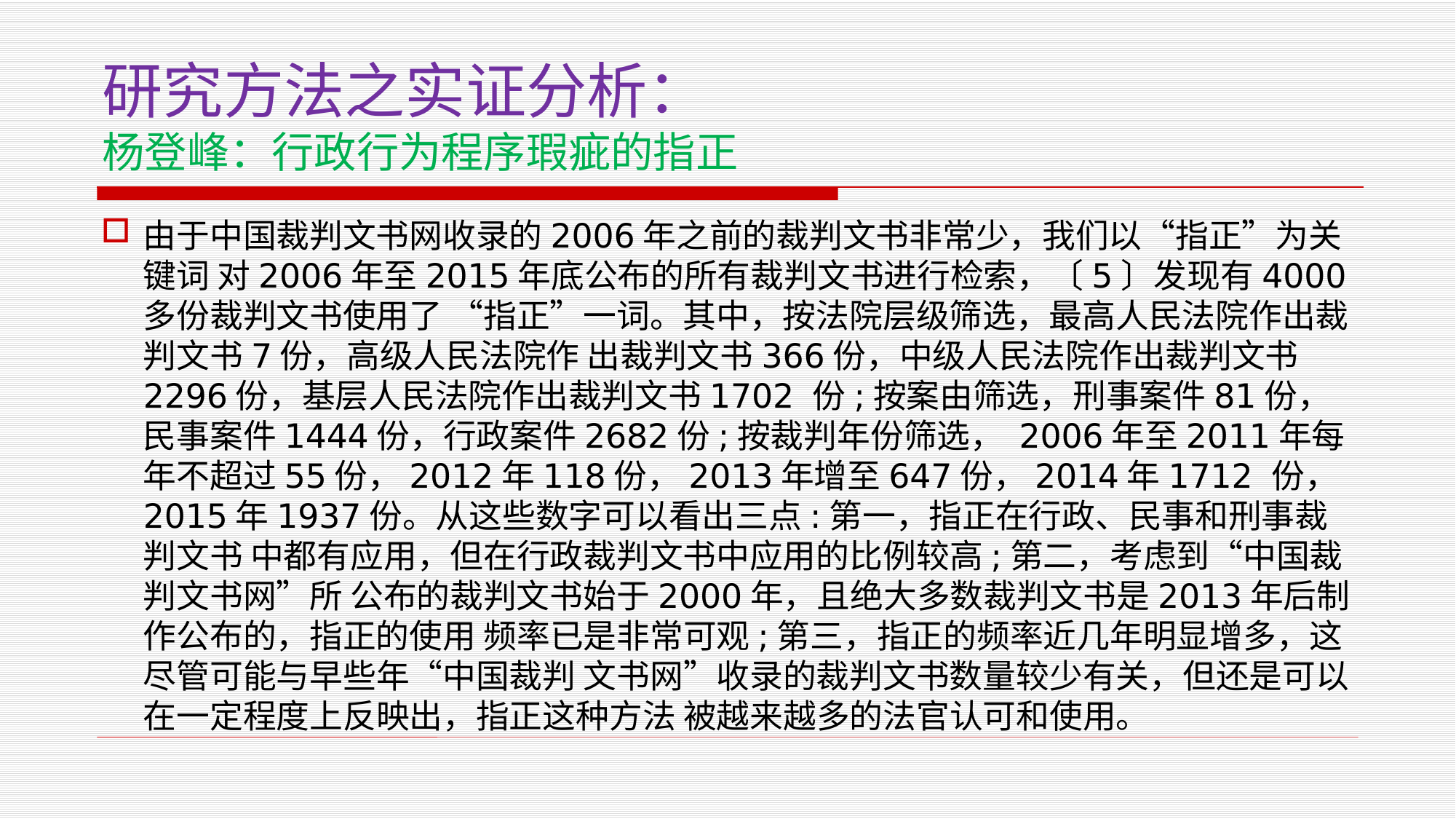

# 研究方法之实证分析： 杨登峰：行政行为程序瑕疵的指正
由于中国裁判文书网收录的2006年之前的裁判文书非常少，我们以“指正”为关键词 对2006年至2015年底公布的所有裁判文书进行检索，〔5〕发现有4000多份裁判文书使用了 “指正”一词。其中，按法院层级筛选，最高人民法院作出裁判文书7份，高级人民法院作 出裁判文书366份，中级人民法院作出裁判文书2296份，基层人民法院作出裁判文书1702 份;按案由筛选，刑事案件81份，民事案件1444份，行政案件2682份;按裁判年份筛选， 2006年至2011年每年不超过55份，2012年118份，2013年增至647份，2014年1712 份，2015年1937份。从这些数字可以看出三点:第一，指正在行政、民事和刑事裁判文书 中都有应用，但在行政裁判文书中应用的比例较高;第二，考虑到“中国裁判文书网”所 公布的裁判文书始于2000年，且绝大多数裁判文书是2013年后制作公布的，指正的使用 频率已是非常可观;第三，指正的频率近几年明显增多，这尽管可能与早些年“中国裁判 文书网”收录的裁判文书数量较少有关，但还是可以在一定程度上反映出，指正这种方法 被越来越多的法官认可和使用。